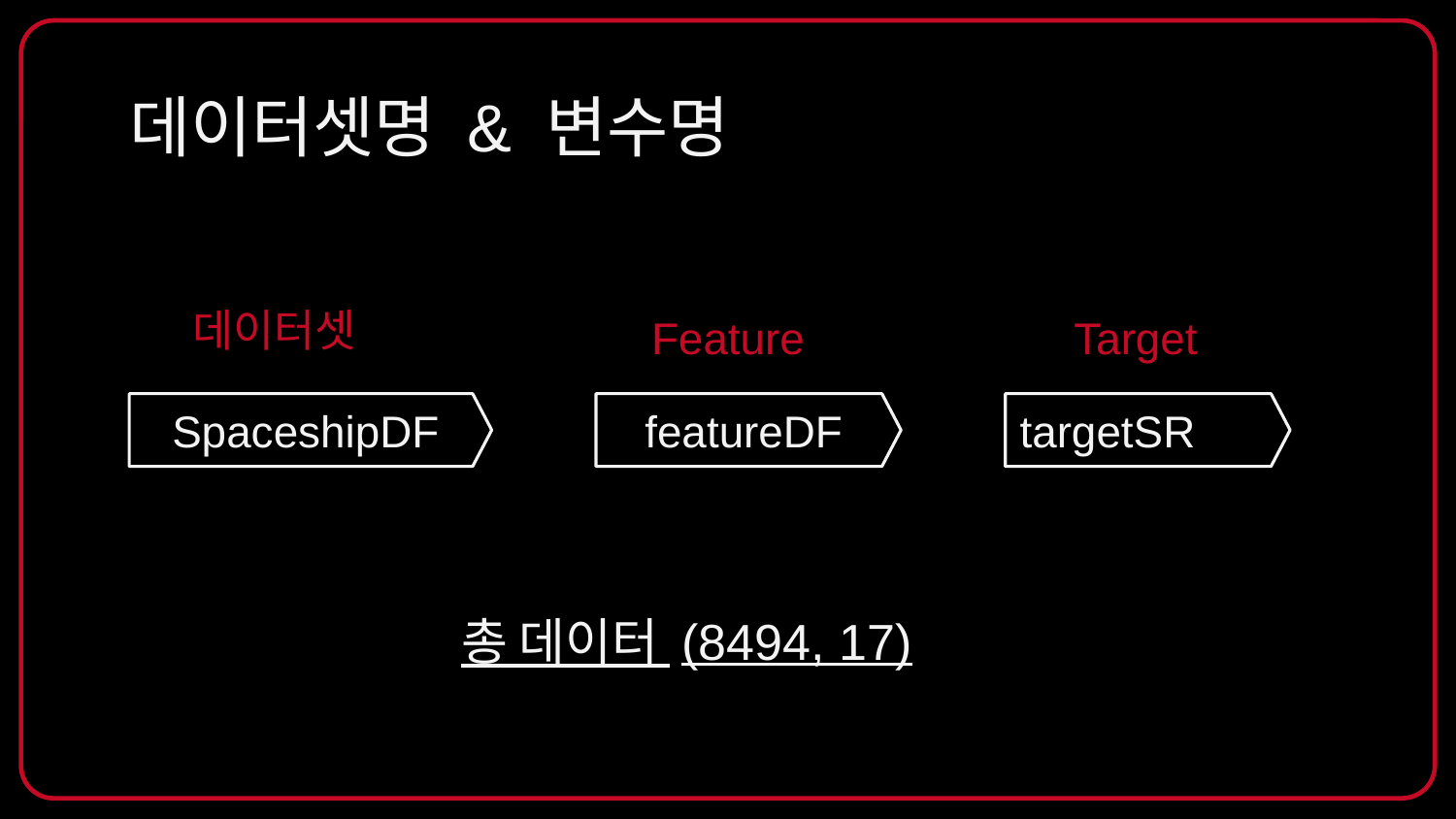

데이터셋명 & 변수명
데이터셋
Feature
Target
SpaceshipDF
featureDF
targetSR
총 데이터 (8494, 17)
0017